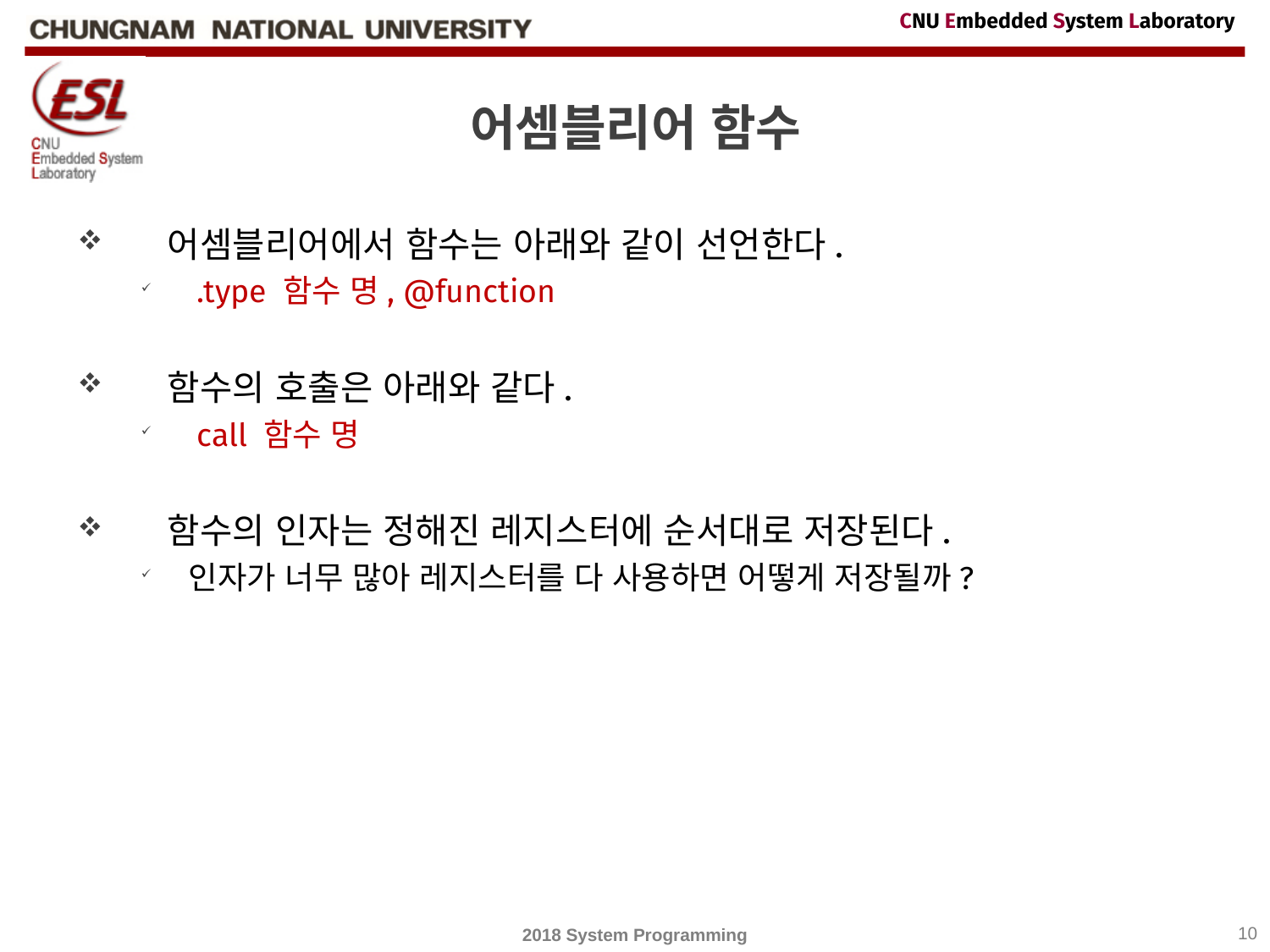

# 어셈블리어 함수
 어셈블리어에서 함수는 아래와 같이 선언한다.
 .type 함수 명, @function

 함수의 호출은 아래와 같다.
 call 함수 명

 함수의 인자는 정해진 레지스터에 순서대로 저장된다.
인자가 너무 많아 레지스터를 다 사용하면 어떻게 저장될까?
2018 System Programming
10